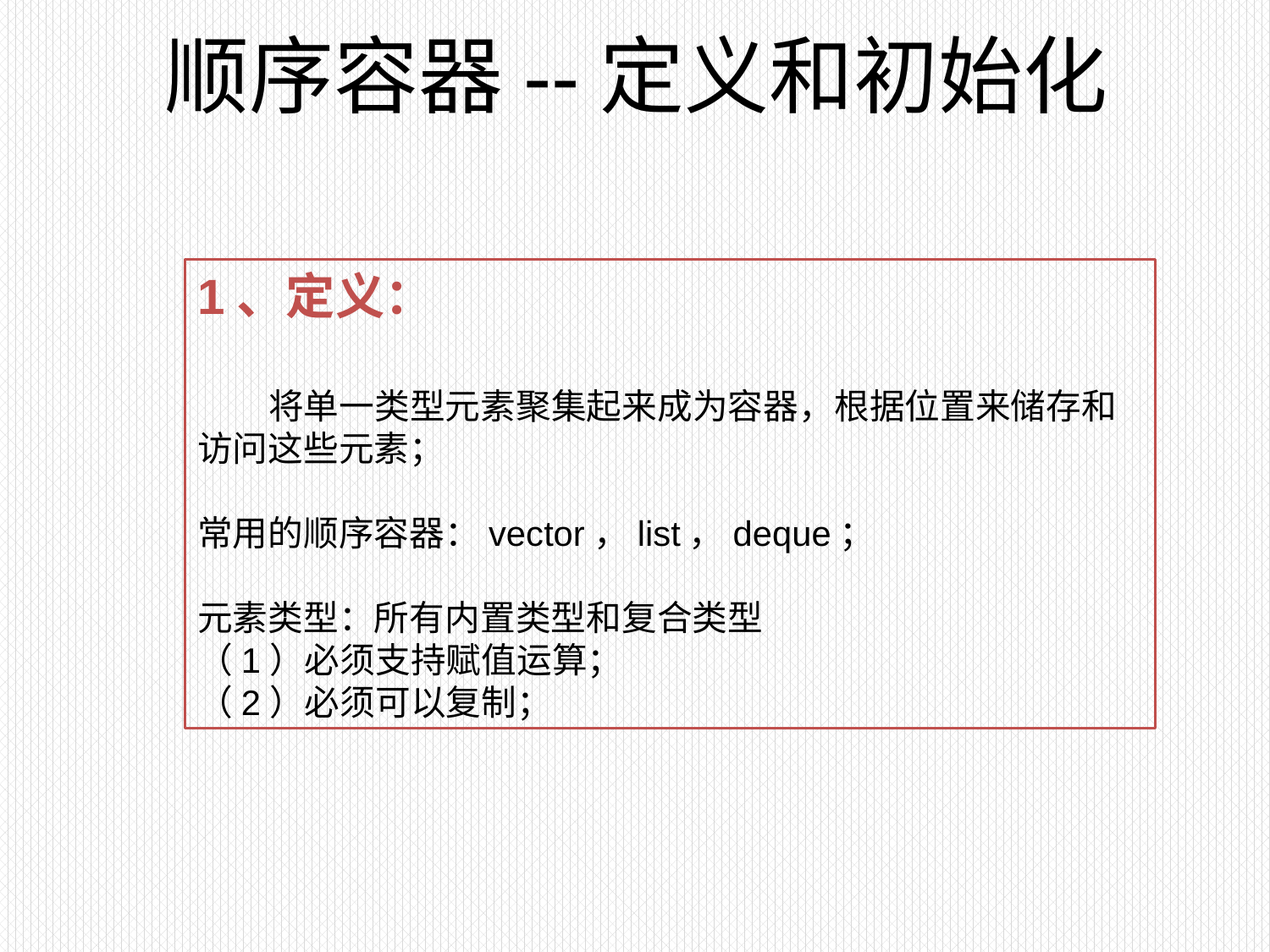

# 顺序容器--定义和初始化
1、定义：

        将单一类型元素聚集起来成为容器，根据位置来储存和访问这些元素；

常用的顺序容器：vector，list，deque；

元素类型：所有内置类型和复合类型
（1）必须支持赋值运算；
（2）必须可以复制；